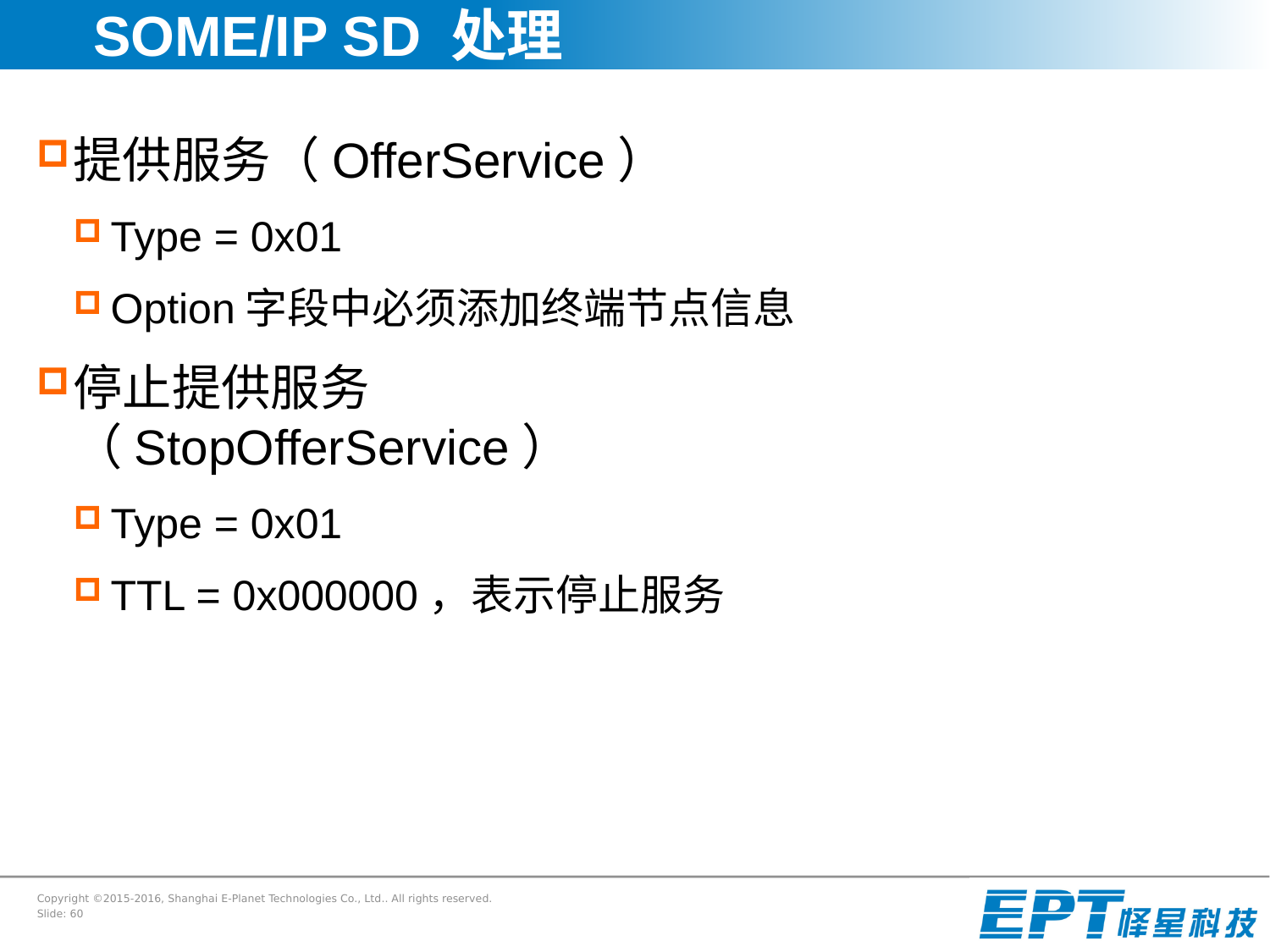

# SOME/IP SD 处理
提供服务（OfferService）
Type = 0x01
Option字段中必须添加终端节点信息
停止提供服务（StopOfferService）
Type = 0x01
TTL = 0x000000，表示停止服务